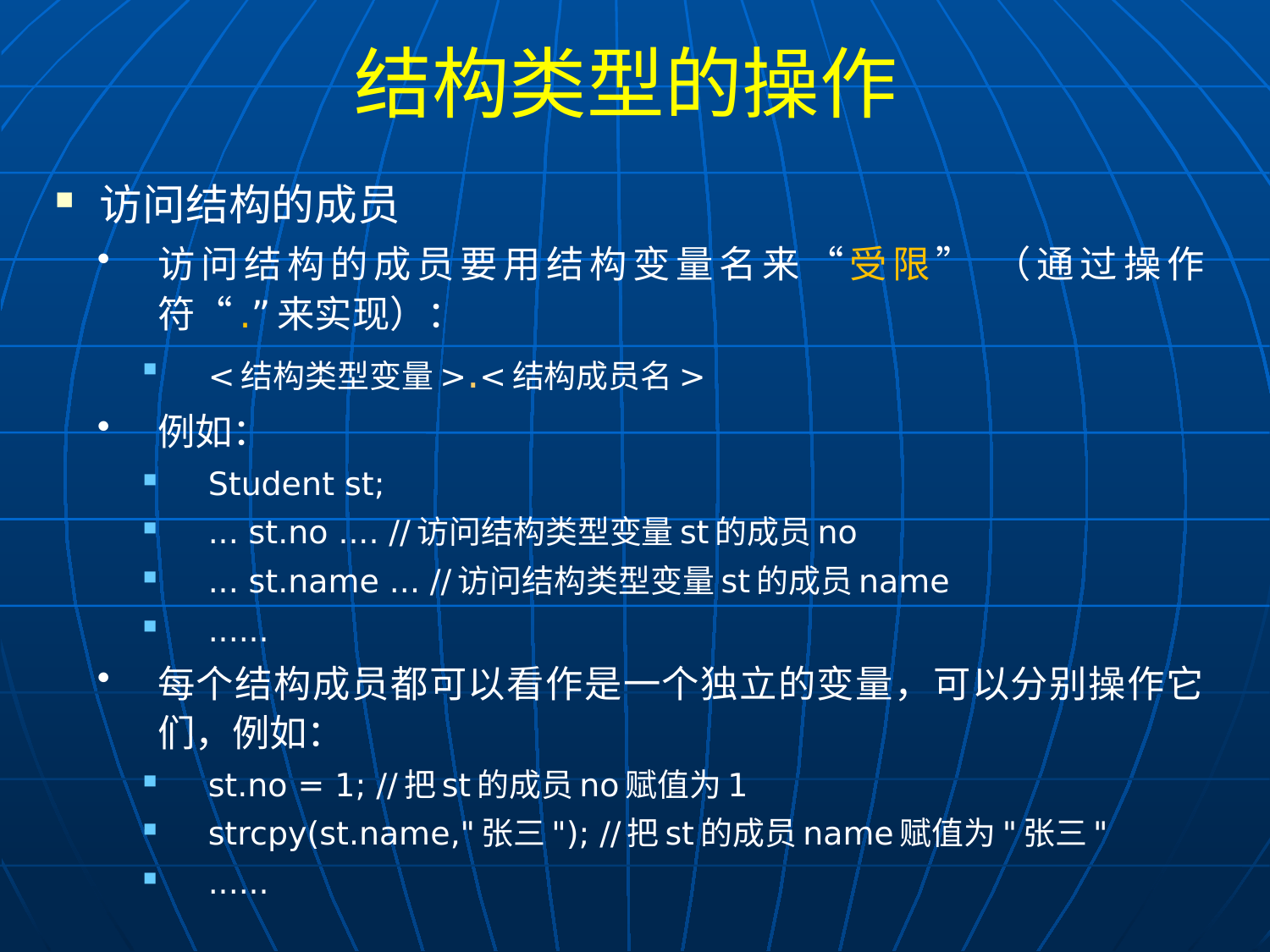

# 结构类型的操作
访问结构的成员
访问结构的成员要用结构变量名来“受限” （通过操作符“.”来实现）：
<结构类型变量>.<结构成员名>
例如：
Student st;
... st.no .... //访问结构类型变量st的成员no
... st.name ... //访问结构类型变量st的成员name
......
每个结构成员都可以看作是一个独立的变量，可以分别操作它们，例如：
st.no = 1; //把st的成员no赋值为1
strcpy(st.name,"张三"); //把st的成员name赋值为"张三"
......